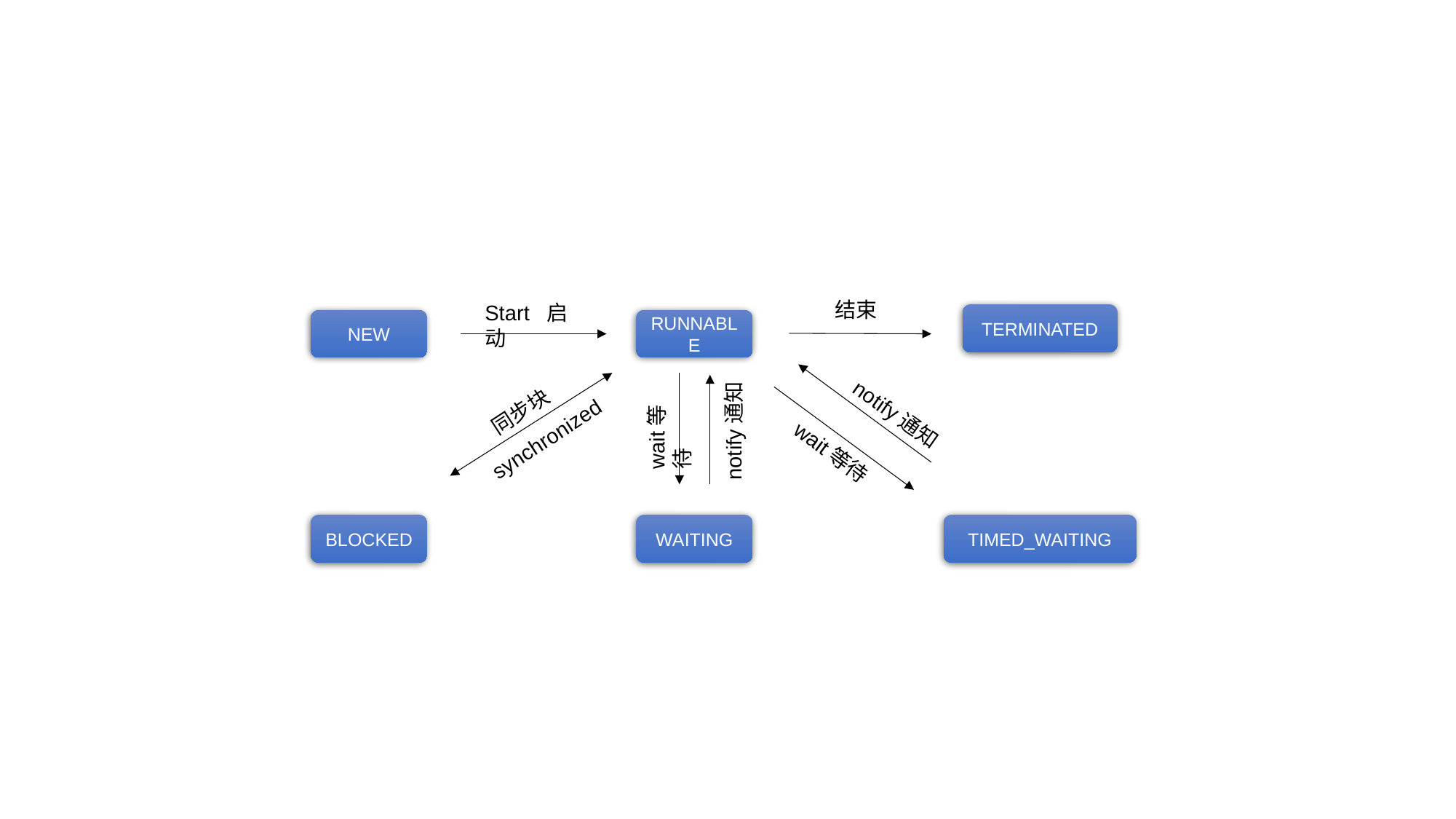

结束
Start  启动
TERMINATED
NEW
RUNNABLE
同步块
notify通知
wait等待
notify通知
synchronized
wait等待
BLOCKED
WAITING
TIMED_WAITING